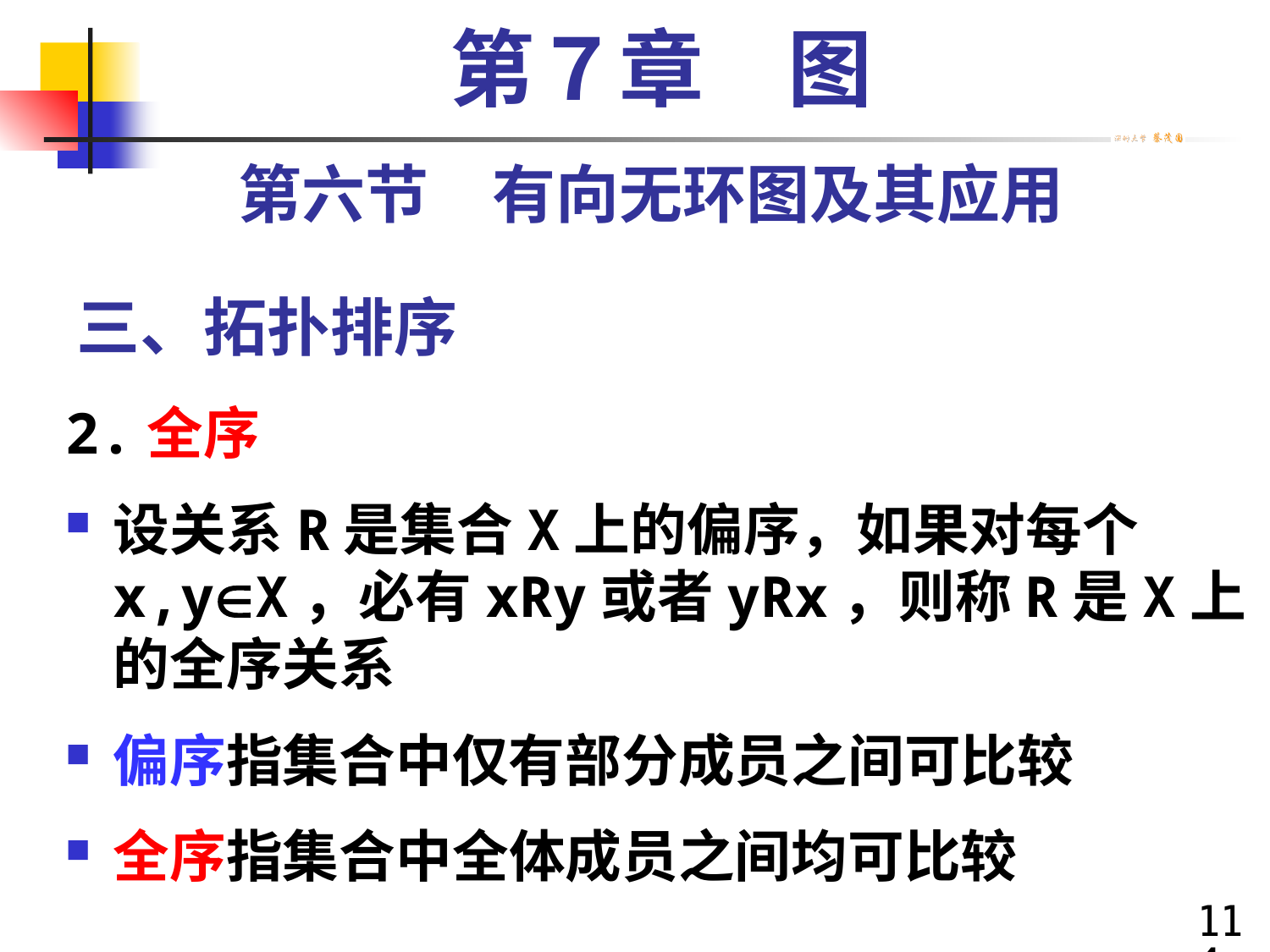

第７章　图
第六节　有向无环图及其应用
# 三、拓扑排序
2.全序
设关系R是集合X上的偏序，如果对每个x,y∈X，必有xRy或者yRx，则称R是X上的全序关系
偏序指集合中仅有部分成员之间可比较
全序指集合中全体成员之间均可比较
114